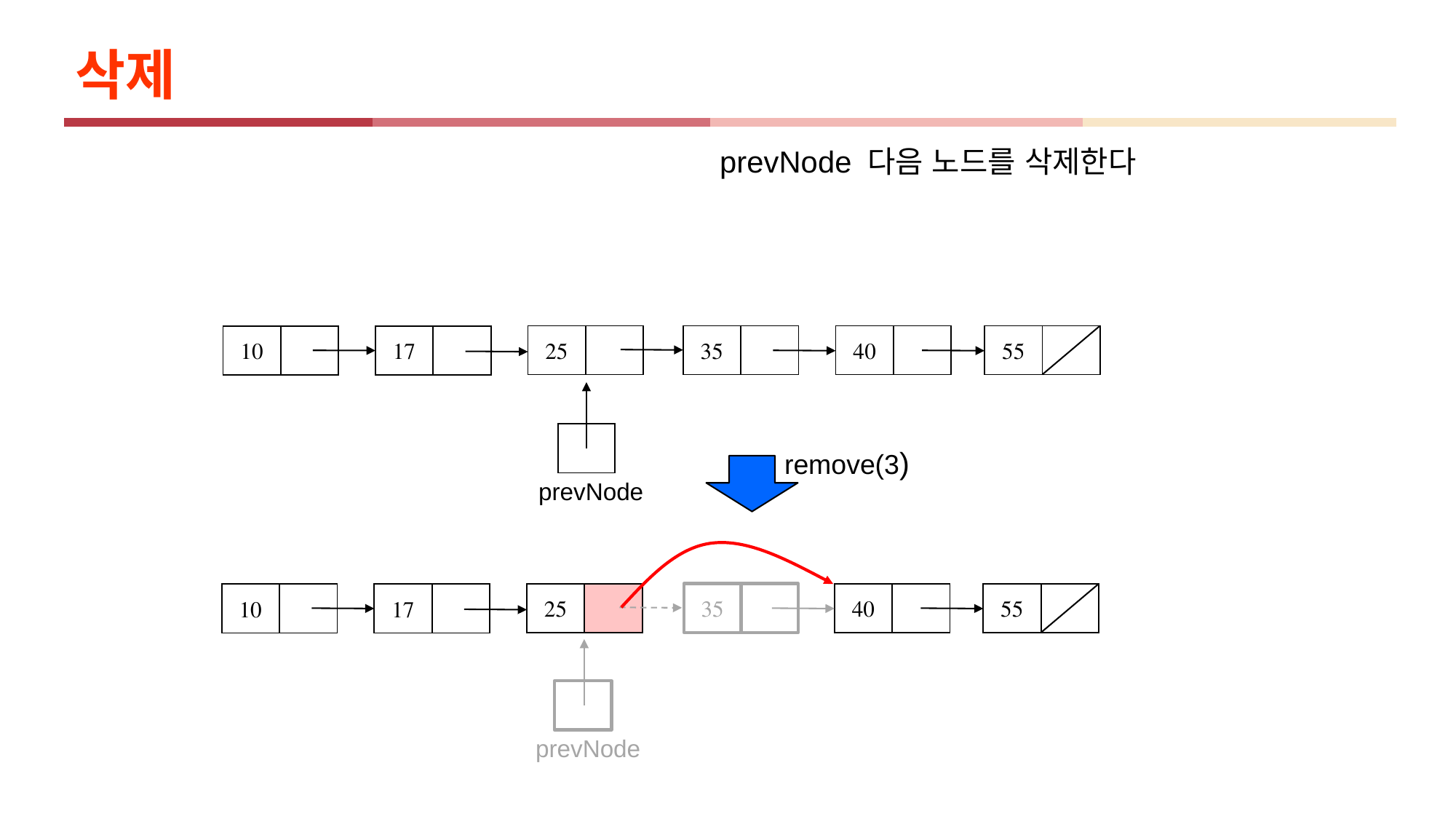

삭제
prevNode 다음 노드를 삭제한다
| 25 |  |
| --- | --- |
| 35 |  |
| --- | --- |
| 40 |  |
| --- | --- |
| 55 |  |
| --- | --- |
| 10 |  |
| --- | --- |
| 17 |  |
| --- | --- |
|  |
| --- |
remove(3)

prevNode

35

| 25 |  |
| --- | --- |
| 40 |  |
| --- | --- |
| 55 |  |
| --- | --- |
| 10 |  |
| --- | --- |
| 17 |  |
| --- | --- |

prevNode